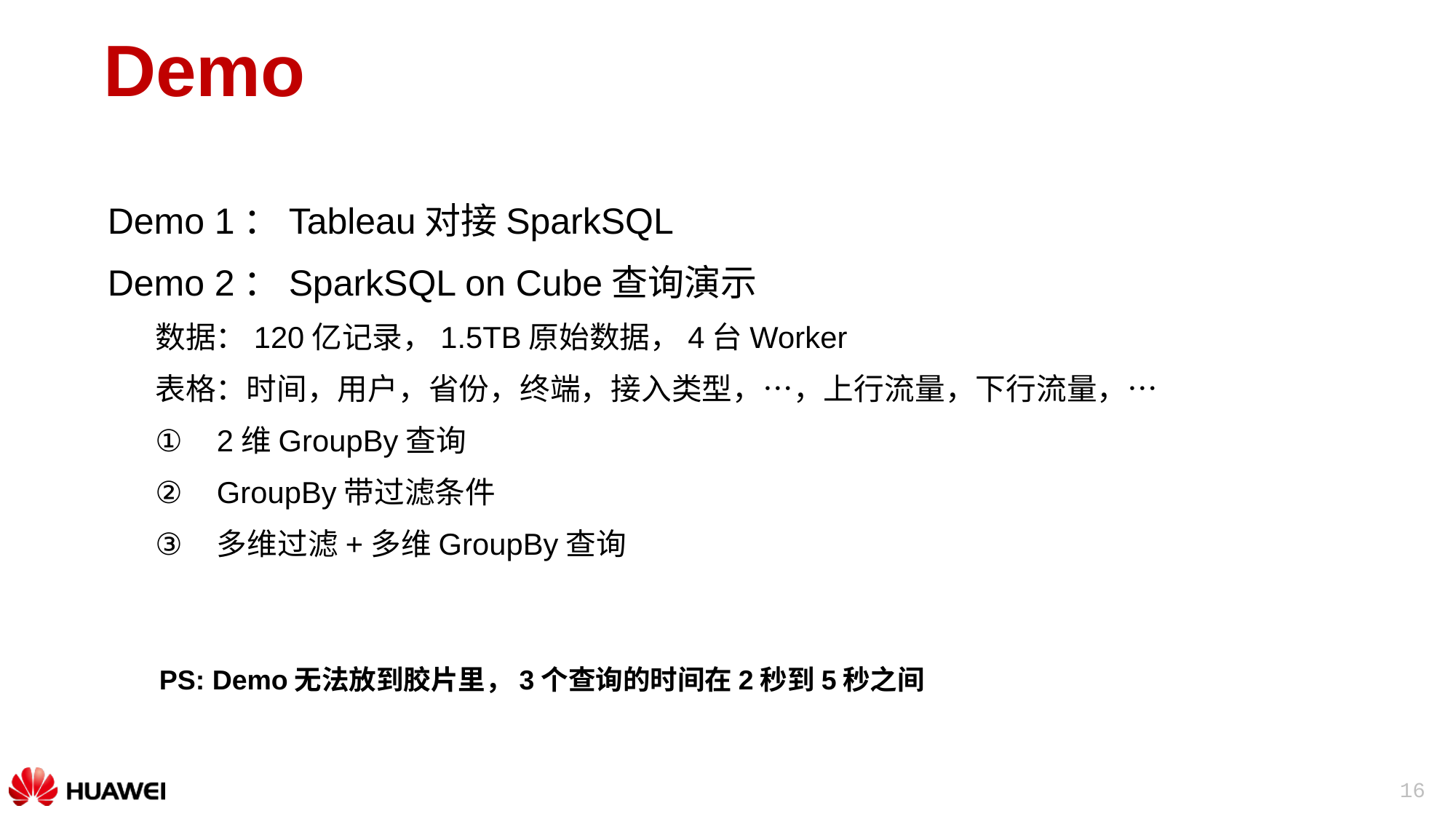

# Demo
Demo 1：Tableau对接SparkSQL
Demo 2：SparkSQL on Cube查询演示
数据：120亿记录，1.5TB原始数据，4台Worker
表格：时间，用户，省份，终端，接入类型，…，上行流量，下行流量，…
2维GroupBy查询
GroupBy带过滤条件
多维过滤+多维GroupBy查询
PS: Demo无法放到胶片里，3个查询的时间在2秒到5秒之间